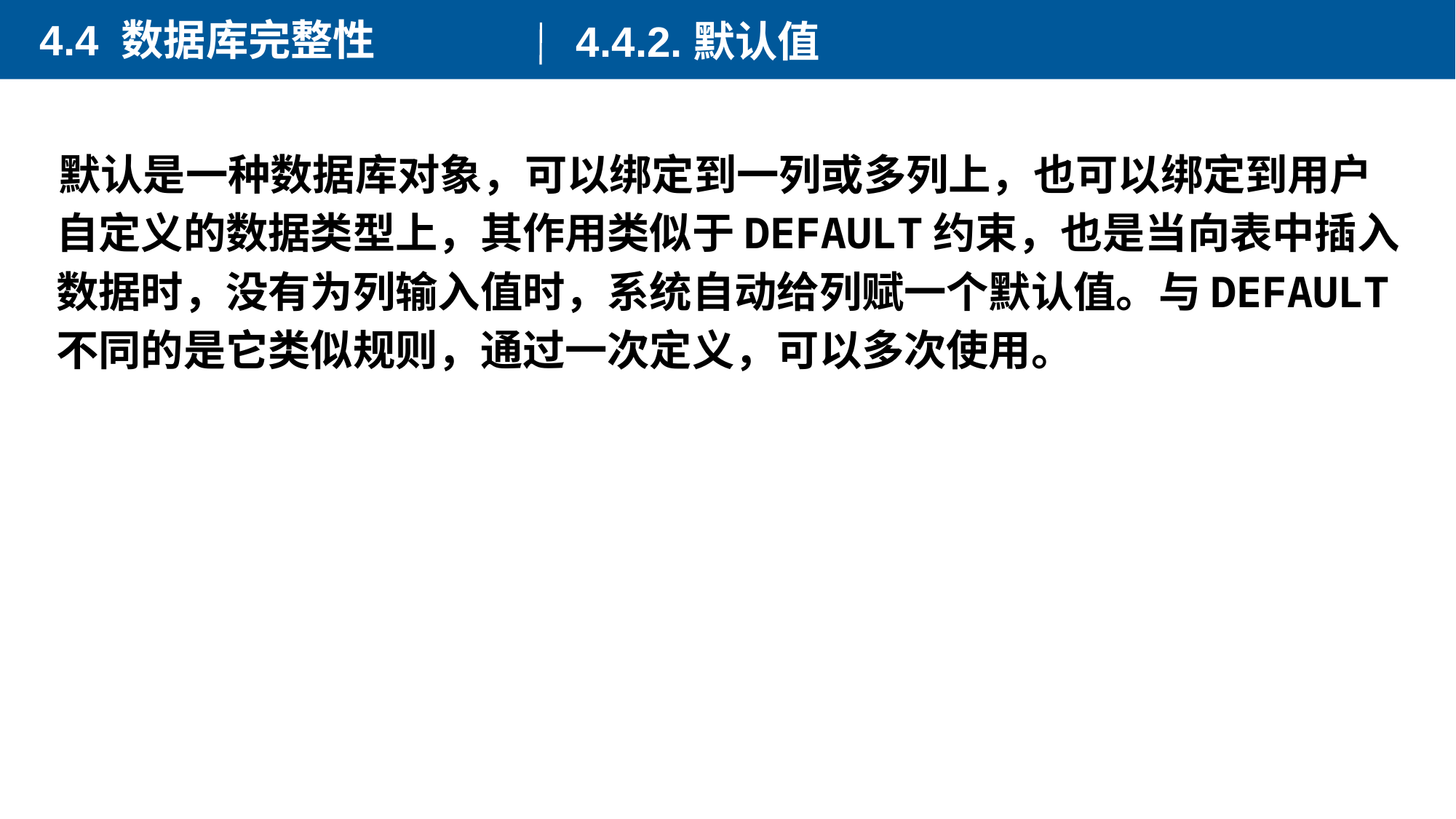

4.4 数据库完整性
4.4.2.默认值
  默认是一种数据库对象，可以绑定到一列或多列上，也可以绑定到用户自定义的数据类型上，其作用类似于DEFAULT约束，也是当向表中插入数据时，没有为列输入值时，系统自动给列赋一个默认值。与DEFAULT不同的是它类似规则，通过一次定义，可以多次使用。